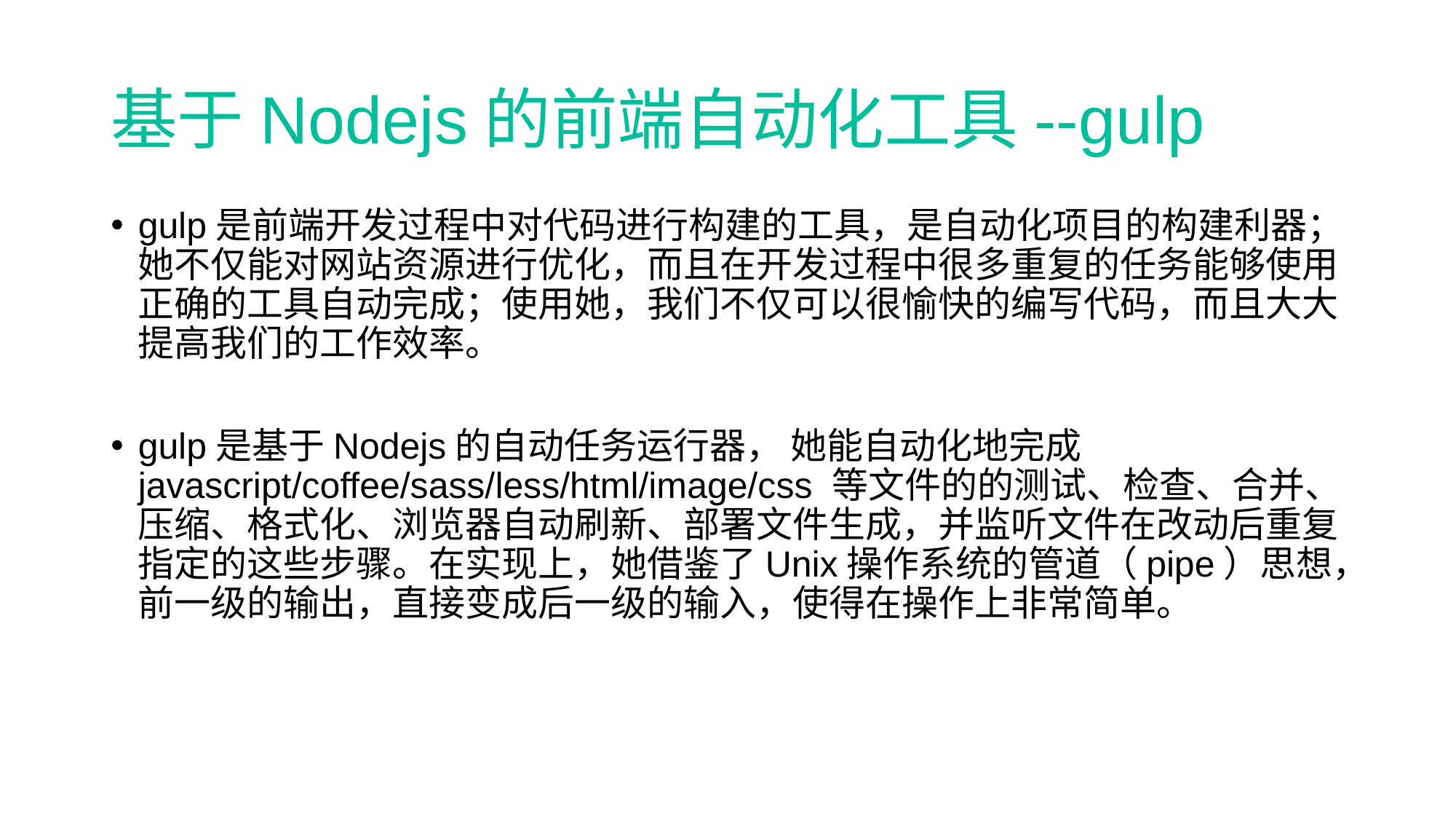

基于Nodejs的前端自动化工具--gulp
gulp是前端开发过程中对代码进行构建的工具，是自动化项目的构建利器；她不仅能对网站资源进行优化，而且在开发过程中很多重复的任务能够使用正确的工具自动完成；使用她，我们不仅可以很愉快的编写代码，而且大大提高我们的工作效率。

gulp是基于Nodejs的自动任务运行器， 她能自动化地完成 javascript/coffee/sass/less/html/image/css 等文件的的测试、检查、合并、压缩、格式化、浏览器自动刷新、部署文件生成，并监听文件在改动后重复指定的这些步骤。在实现上，她借鉴了Unix操作系统的管道（pipe）思想，前一级的输出，直接变成后一级的输入，使得在操作上非常简单。